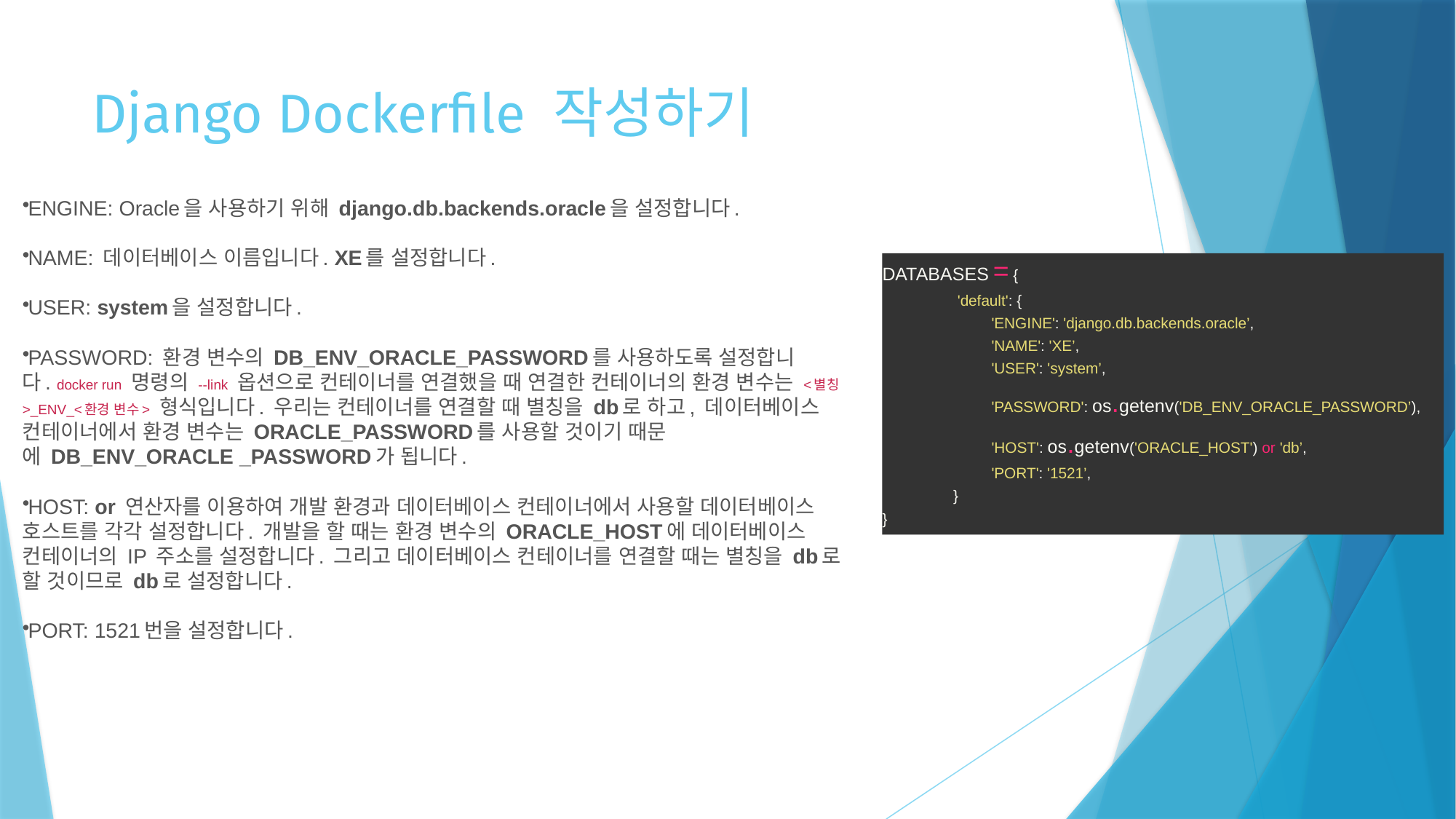

# Django Dockerfile 작성하기
ENGINE: Oracle을 사용하기 위해 django.db.backends.oracle을 설정합니다.

NAME: 데이터베이스 이름입니다. XE를 설정합니다.

USER: system을 설정합니다.

PASSWORD: 환경 변수의 DB_ENV_ORACLE_PASSWORD를 사용하도록 설정합니다. docker run 명령의 --link 옵션으로 컨테이너를 연결했을 때 연결한 컨테이너의 환경 변수는 <별칭>_ENV_<환경 변수> 형식입니다. 우리는 컨테이너를 연결할 때 별칭을 db로 하고, 데이터베이스 컨테이너에서 환경 변수는 ORACLE_PASSWORD를 사용할 것이기 때문에 DB_ENV_ORACLE _PASSWORD가 됩니다.

HOST: or 연산자를 이용하여 개발 환경과 데이터베이스 컨테이너에서 사용할 데이터베이스 호스트를 각각 설정합니다. 개발을 할 때는 환경 변수의 ORACLE_HOST에 데이터베이스 컨테이너의 IP 주소를 설정합니다. 그리고 데이터베이스 컨테이너를 연결할 때는 별칭을 db로 할 것이므로 db로 설정합니다.

PORT: 1521번을 설정합니다.

DATABASES = {
                  'default': {
'ENGINE': 'django.db.backends.oracle’,
'NAME': 'XE’,
'USER': 'system’,
'PASSWORD': os.getenv('DB_ENV_ORACLE_PASSWORD’),
'HOST': os.getenv('ORACLE_HOST') or 'db’,
'PORT': '1521’,
                 }
}